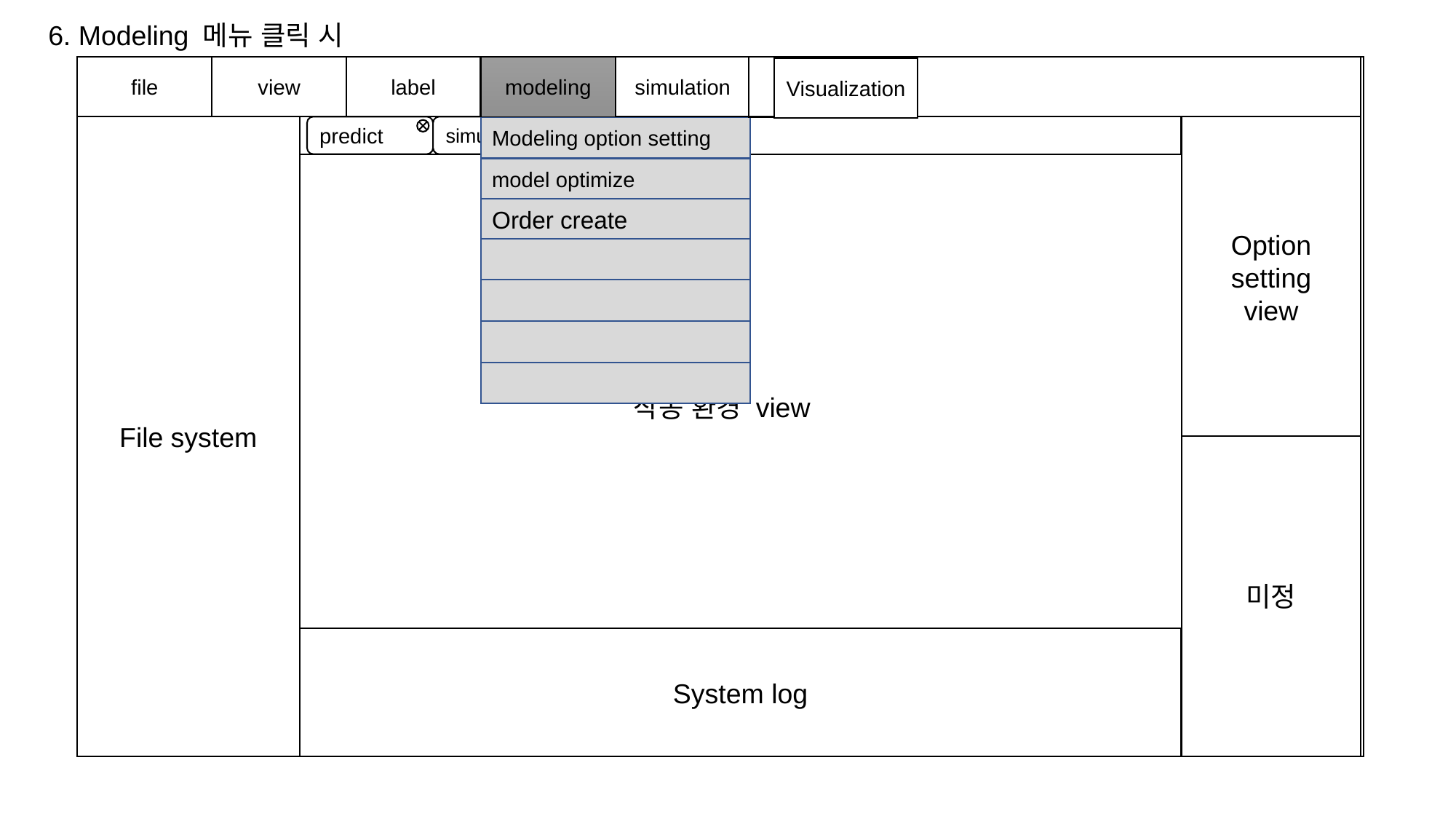

6. Modeling 메뉴 클릭 시

file
작동 환경 view
view
label
modeling
simulation
visual
Visualization
analysis
File system

predict
simulation

Option setting
view
Modeling option setting

model optimize
Order create

미정
System log